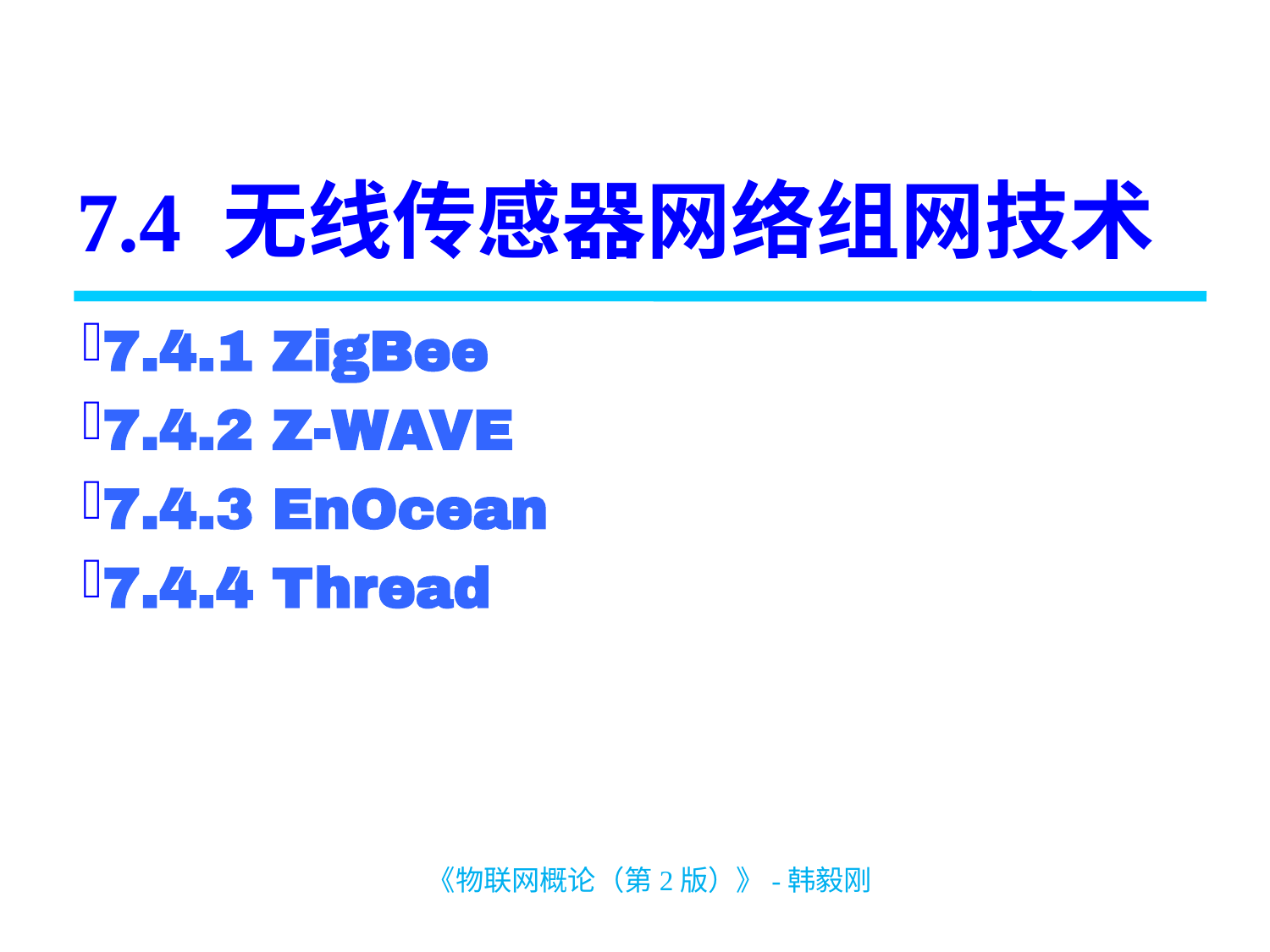

# 7.4 无线传感器网络组网技术
7.4.1 ZigBee
7.4.2 Z-WAVE
7.4.3 EnOcean
7.4.4 Thread